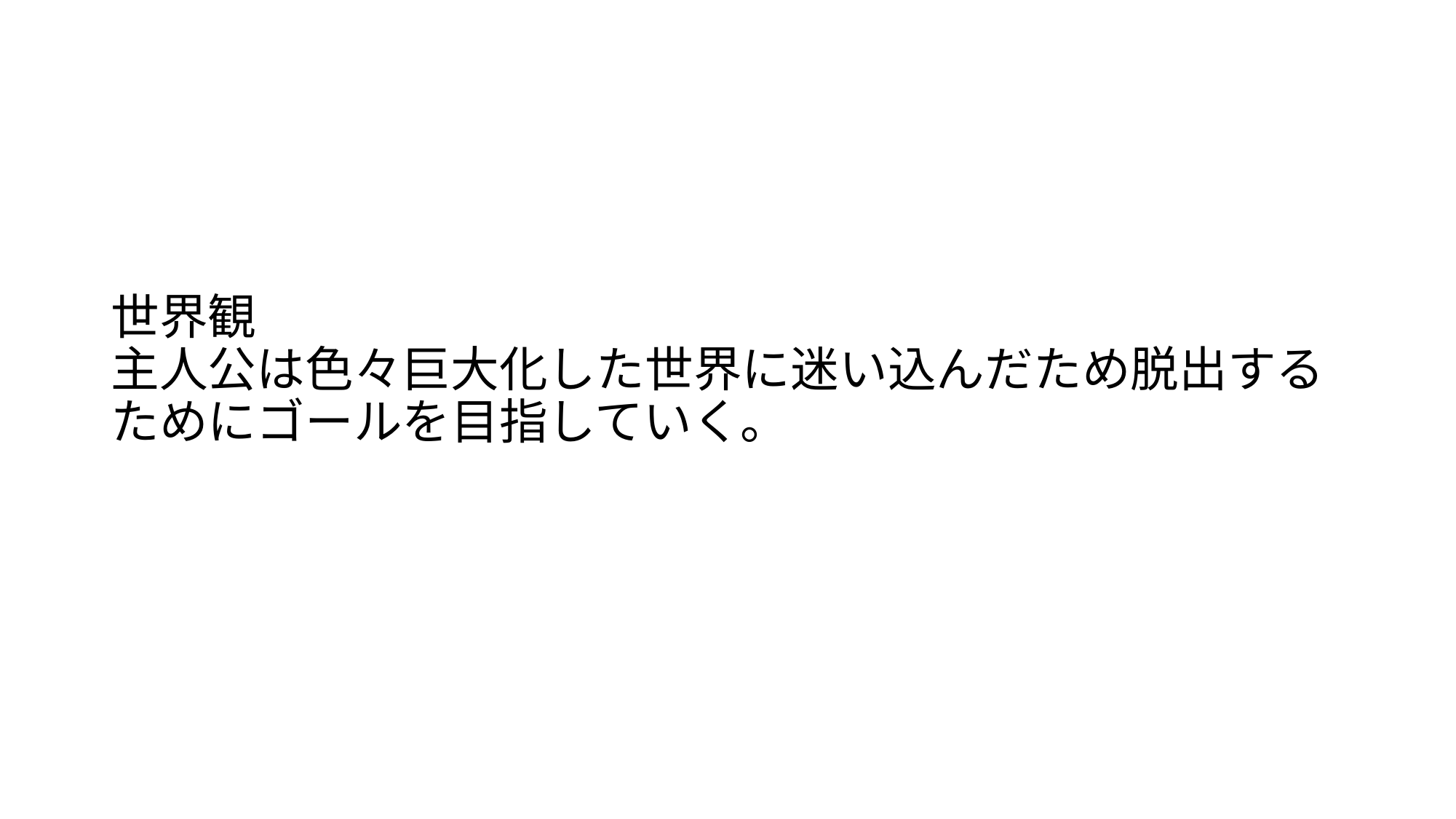

# 世界観 主人公は色々巨大化した世界に迷い込んだため脱出するためにゴールを目指していく。